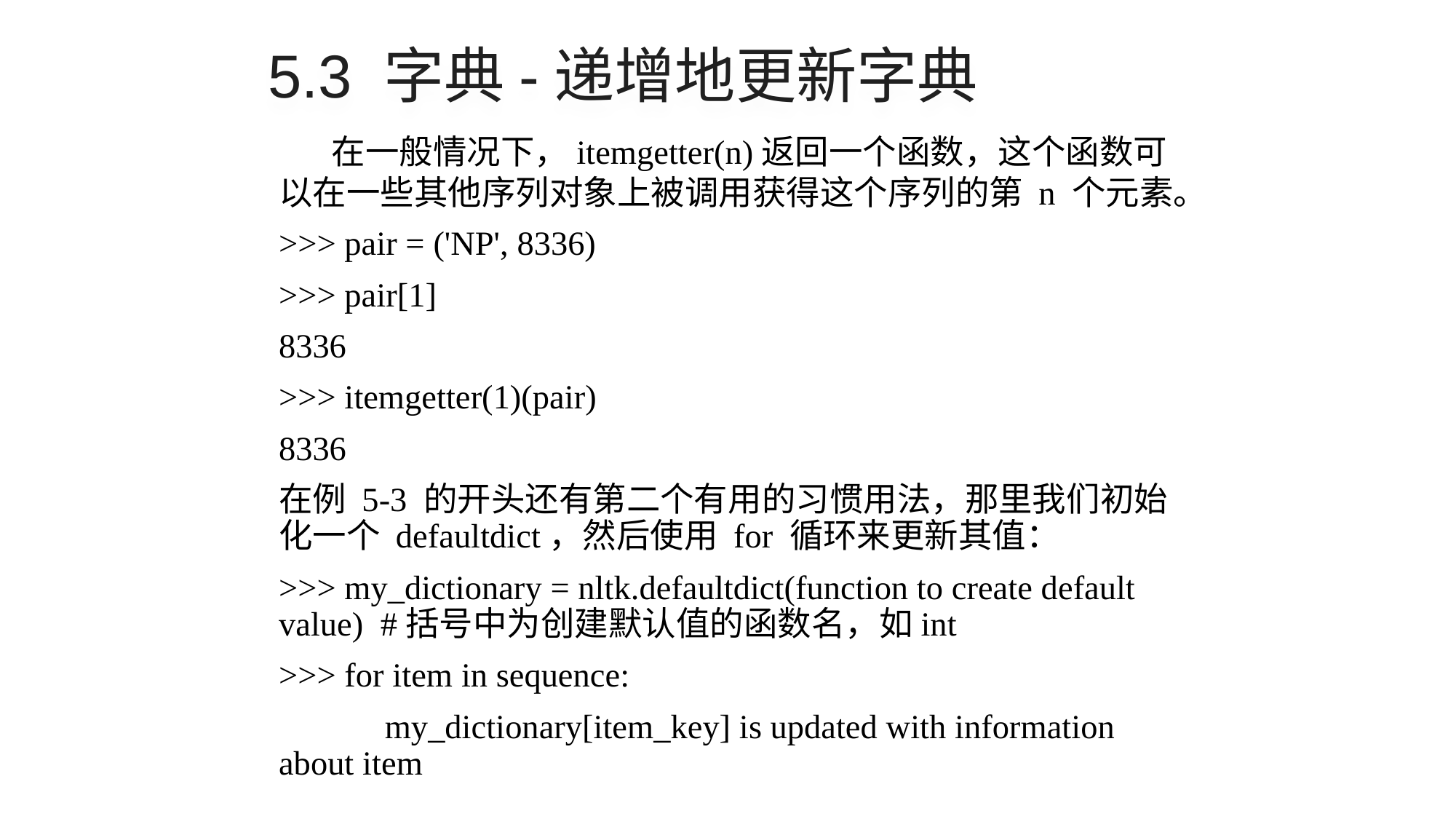

# 5.3 字典-递增地更新字典
在一般情况下，itemgetter(n)返回一个函数，这个函数可以在一些其他序列对象上被调用获得这个序列的第 n 个元素。
>>> pair = ('NP', 8336)
>>> pair[1]
8336
>>> itemgetter(1)(pair)
8336
在例 5-3 的开头还有第二个有用的习惯用法，那里我们初始化一个 defaultdict，然后使用 for 循环来更新其值：
>>> my_dictionary = nltk.defaultdict(function to create default value)  #括号中为创建默认值的函数名，如int
>>> for item in sequence:
	my_dictionary[item_key] is updated with information about item